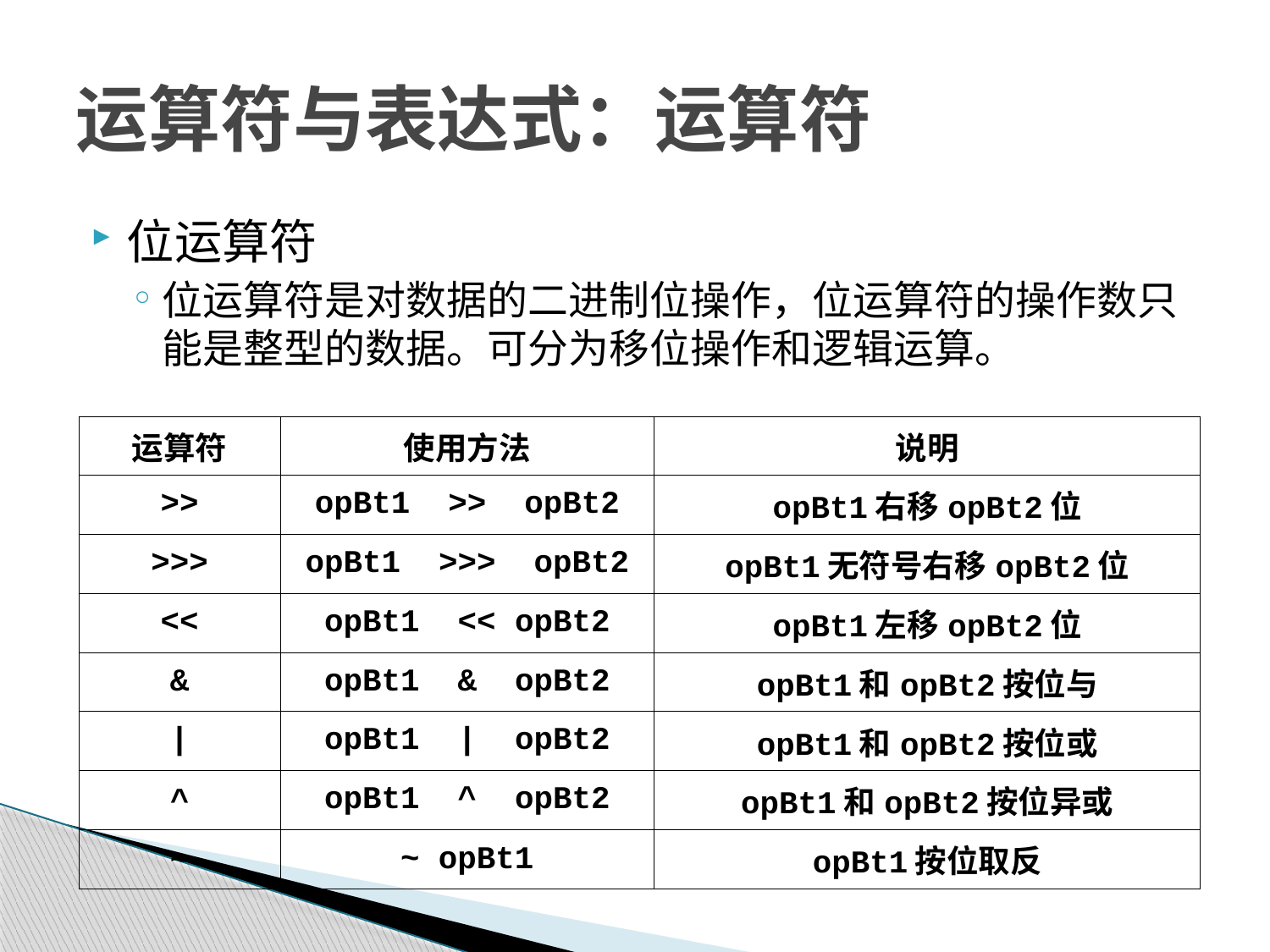

# 运算符与表达式：运算符
位运算符
位运算符是对数据的二进制位操作，位运算符的操作数只能是整型的数据。可分为移位操作和逻辑运算。

| 运算符 | 使用方法 | 说明 |
| --- | --- | --- |
| >> | opBt1 >> opBt2 | opBt1右移opBt2位 |
| >>> | opBt1 >>> opBt2 | opBt1无符号右移opBt2位 |
| << | opBt1 << opBt2 | opBt1左移opBt2位 |
| & | opBt1 & opBt2 | opBt1和opBt2按位与 |
| | | opBt1 | opBt2 | opBt1和opBt2按位或 |
| ^ | opBt1 ^ opBt2 | opBt1和opBt2按位异或 |
| ~ | ~ opBt1 | opBt1按位取反 |